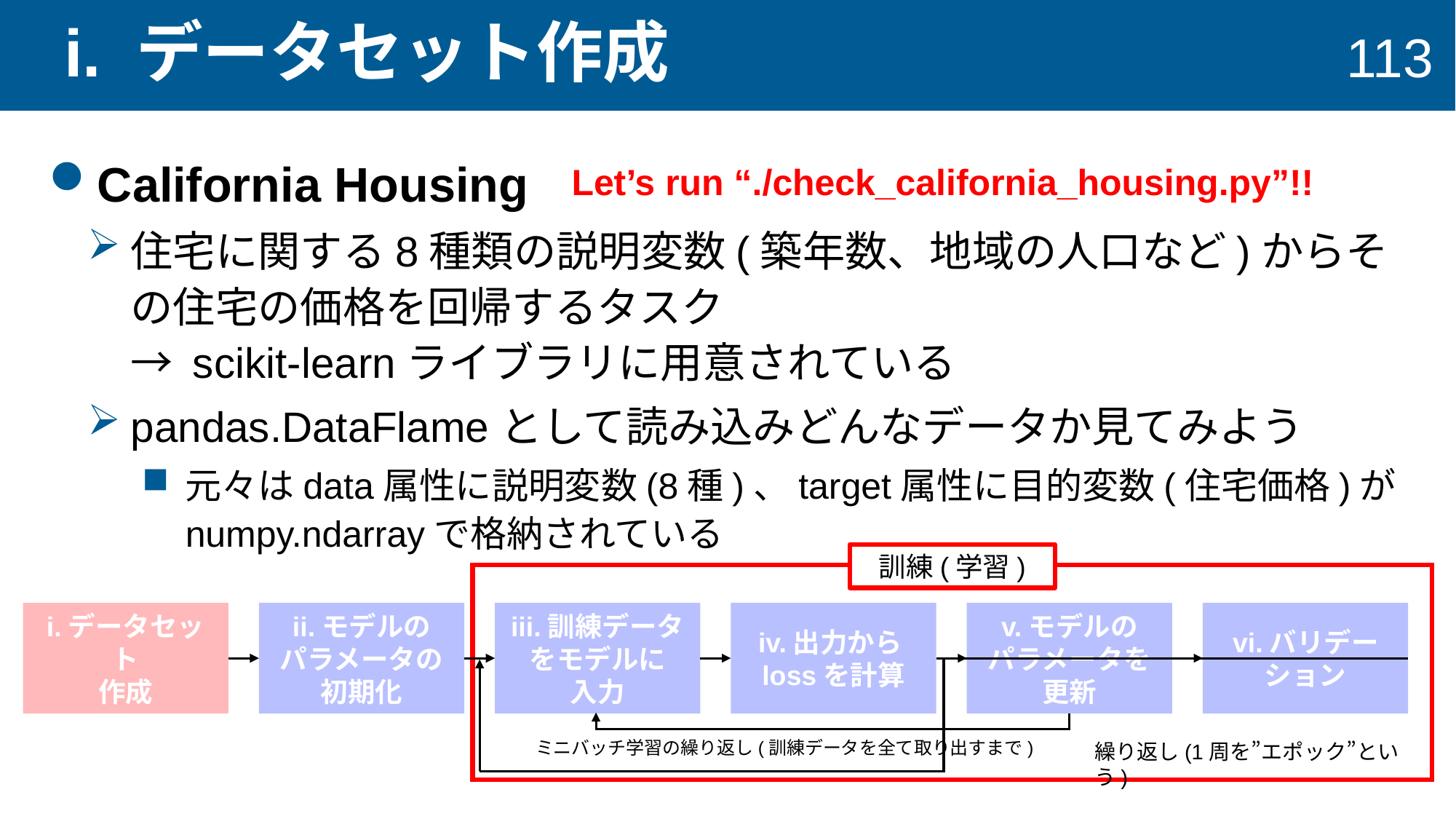

# i. データセット作成
113
California Housing
住宅に関する8種類の説明変数(築年数、地域の人口など)からその住宅の価格を回帰するタスク
→ scikit-learnライブラリに用意されている
pandas.DataFlameとして読み込みどんなデータか見てみよう
元々はdata属性に説明変数(8種)、target属性に目的変数(住宅価格)がnumpy.ndarrayで格納されている
Let’s run “./check_california_housing.py”!!
訓練(学習)

vi.バリデーション
iv.出力からlossを計算
v.モデルの
パラメータを更新
i.データセット
作成
ii.モデルの
パラメータの
初期化
iii.訓練データ
をモデルに
入力
繰り返し(1周を”エポック”という)
ミニバッチ学習の繰り返し(訓練データを全て取り出すまで)